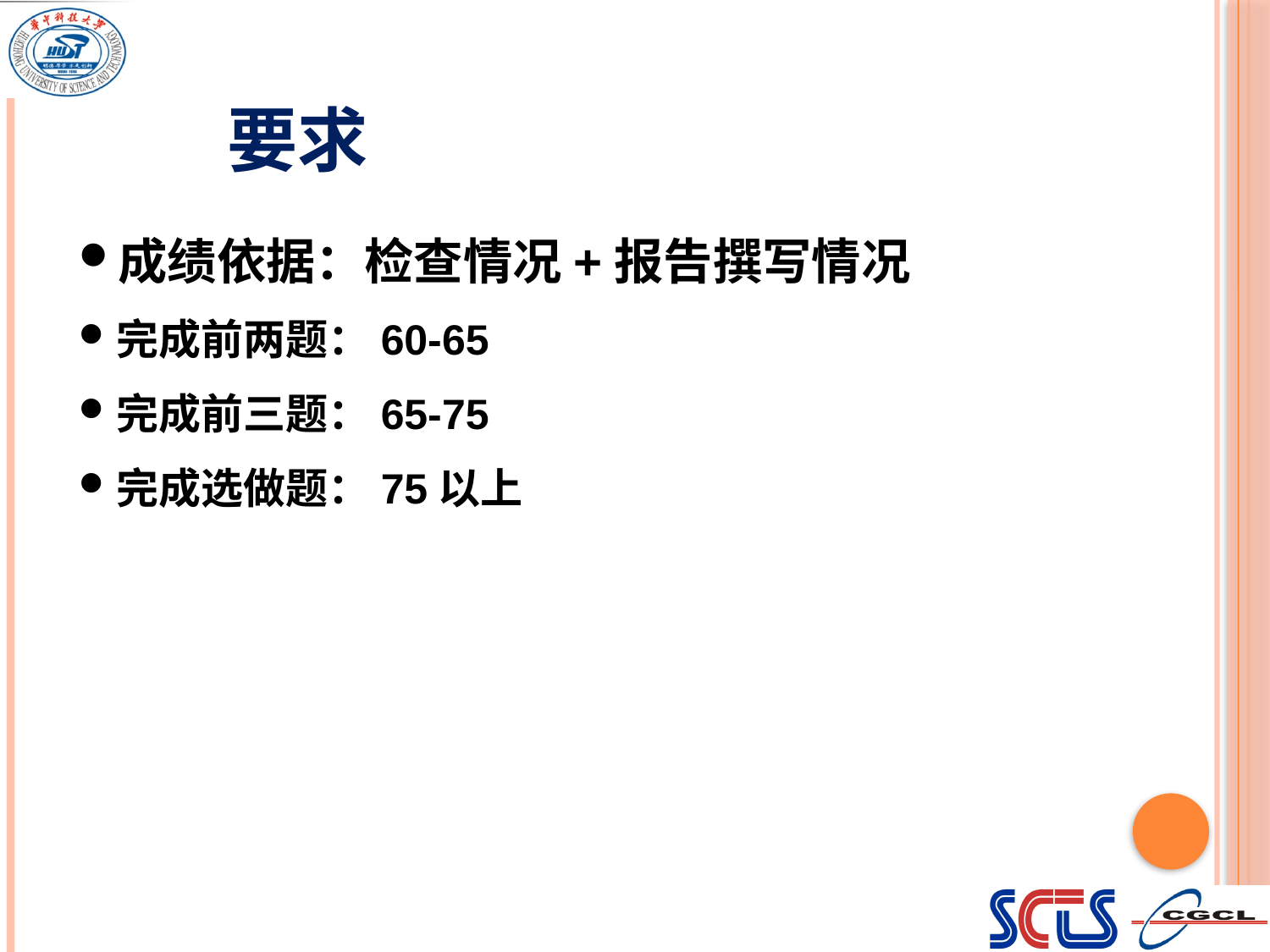

# 要求
成绩依据：检查情况+报告撰写情况
完成前两题：60-65
完成前三题：65-75
完成选做题：75以上
13